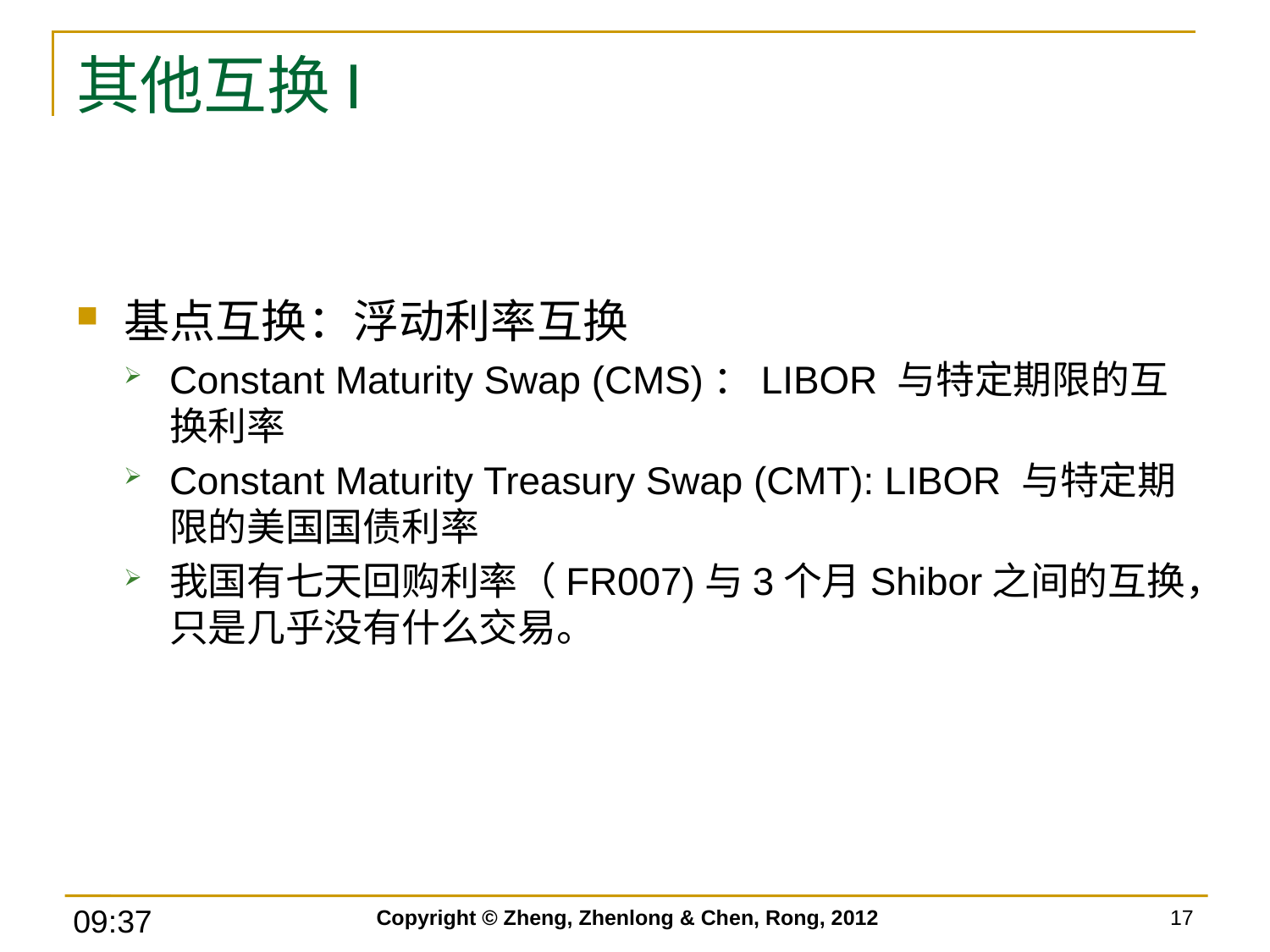

# 其他互换I

基点互换：浮动利率互换
Constant Maturity Swap (CMS)：LIBOR 与特定期限的互换利率
Constant Maturity Treasury Swap (CMT): LIBOR 与特定期限的美国国债利率
我国有七天回购利率（FR007)与3个月Shibor之间的互换，只是几乎没有什么交易。
Copyright © Zheng, Zhenlong & Chen, Rong, 2012
17